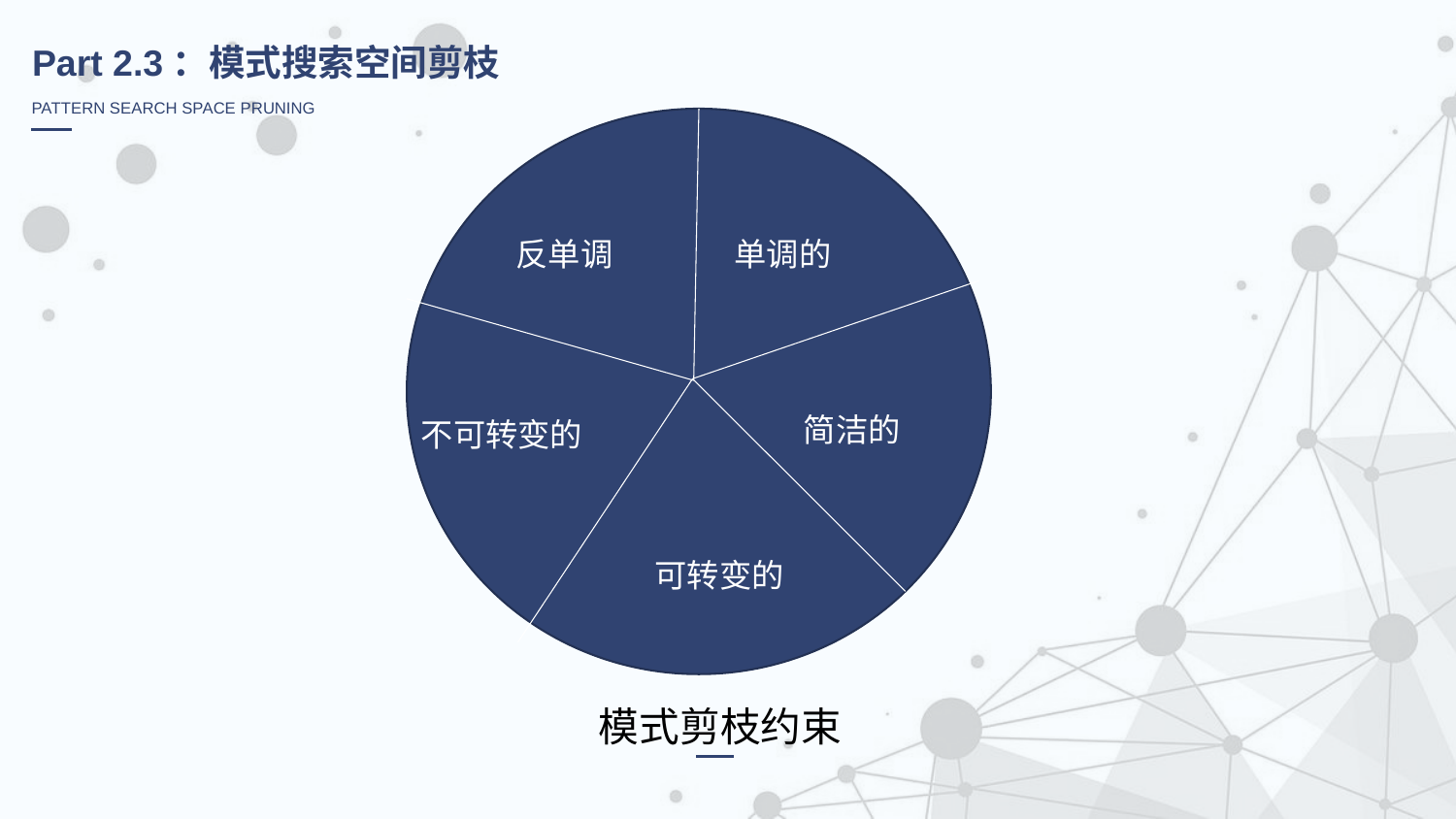

Part 2.3：模式搜索空间剪枝
PATTERN SEARCH SPACE PRUNING

反单调
单调的
简洁的
不可转变的
可转变的
模式剪枝约束